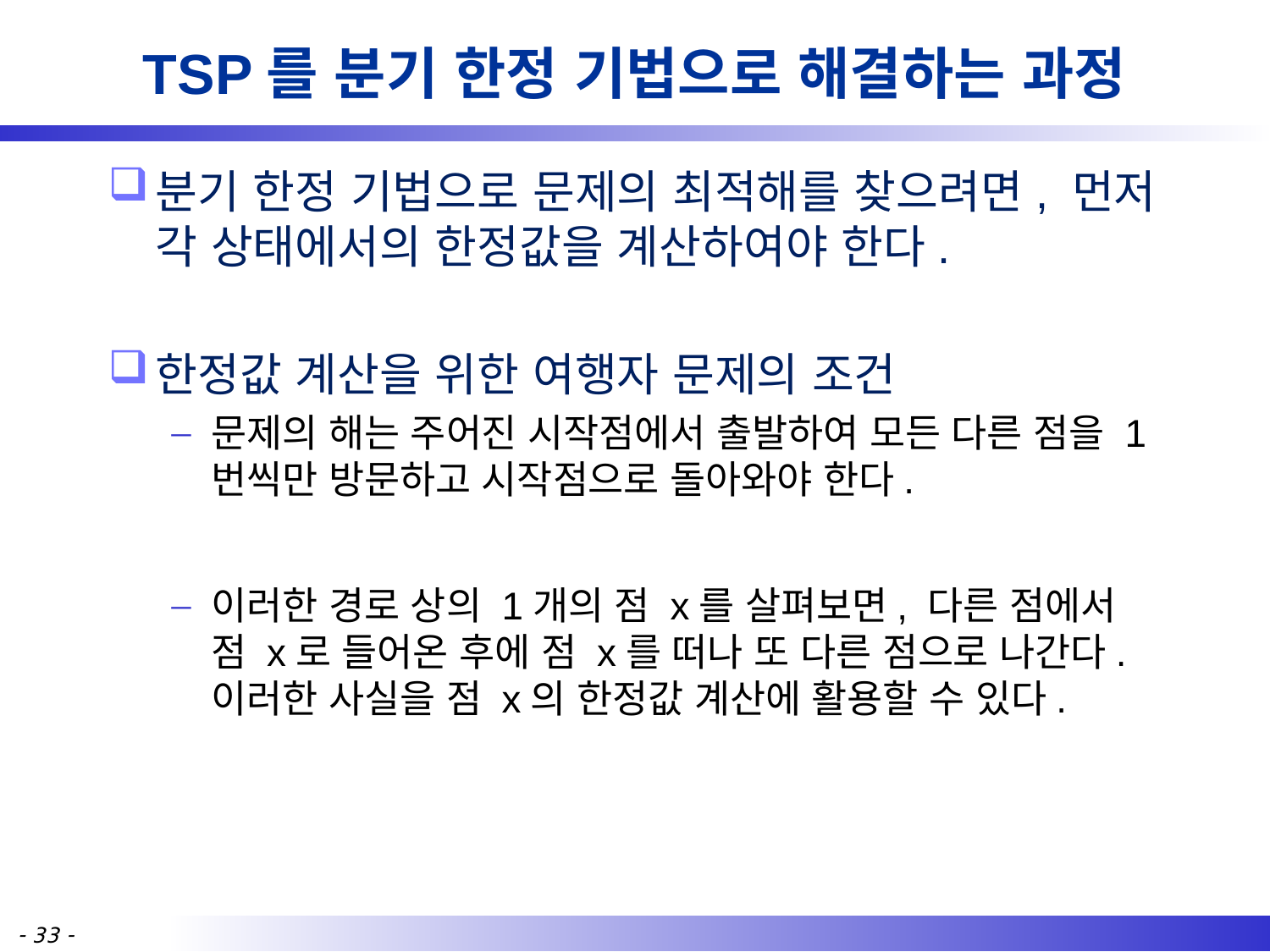

# TSP를 분기 한정 기법으로 해결하는 과정
분기 한정 기법으로 문제의 최적해를 찾으려면, 먼저 각 상태에서의 한정값을 계산하여야 한다.

한정값 계산을 위한 여행자 문제의 조건
문제의 해는 주어진 시작점에서 출발하여 모든 다른 점을 1번씩만 방문하고 시작점으로 돌아와야 한다.

이러한 경로 상의 1개의 점 x를 살펴보면, 다른 점에서 점 x로 들어온 후에 점 x를 떠나 또 다른 점으로 나간다. 이러한 사실을 점 x의 한정값 계산에 활용할 수 있다.
- 33 -